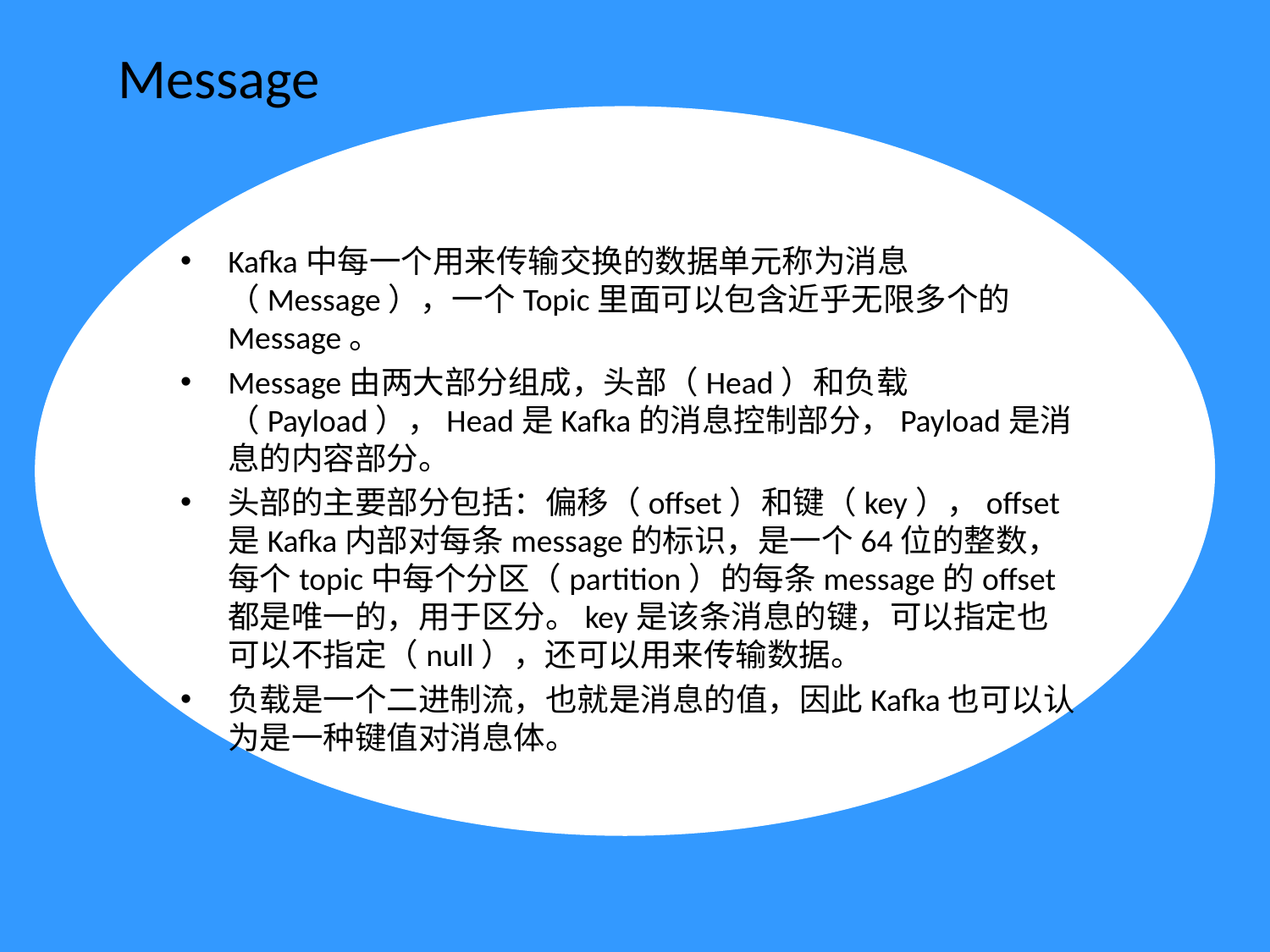

# Message
Kafka中每一个用来传输交换的数据单元称为消息（Message），一个Topic里面可以包含近乎无限多个的Message。
Message由两大部分组成，头部（Head）和负载（Payload），Head是Kafka的消息控制部分，Payload是消息的内容部分。
头部的主要部分包括：偏移（offset）和键（key），offset是Kafka内部对每条message的标识，是一个64位的整数，每个topic中每个分区（partition）的每条message的offset都是唯一的，用于区分。key是该条消息的键，可以指定也可以不指定（null），还可以用来传输数据。
负载是一个二进制流，也就是消息的值，因此Kafka也可以认为是一种键值对消息体。